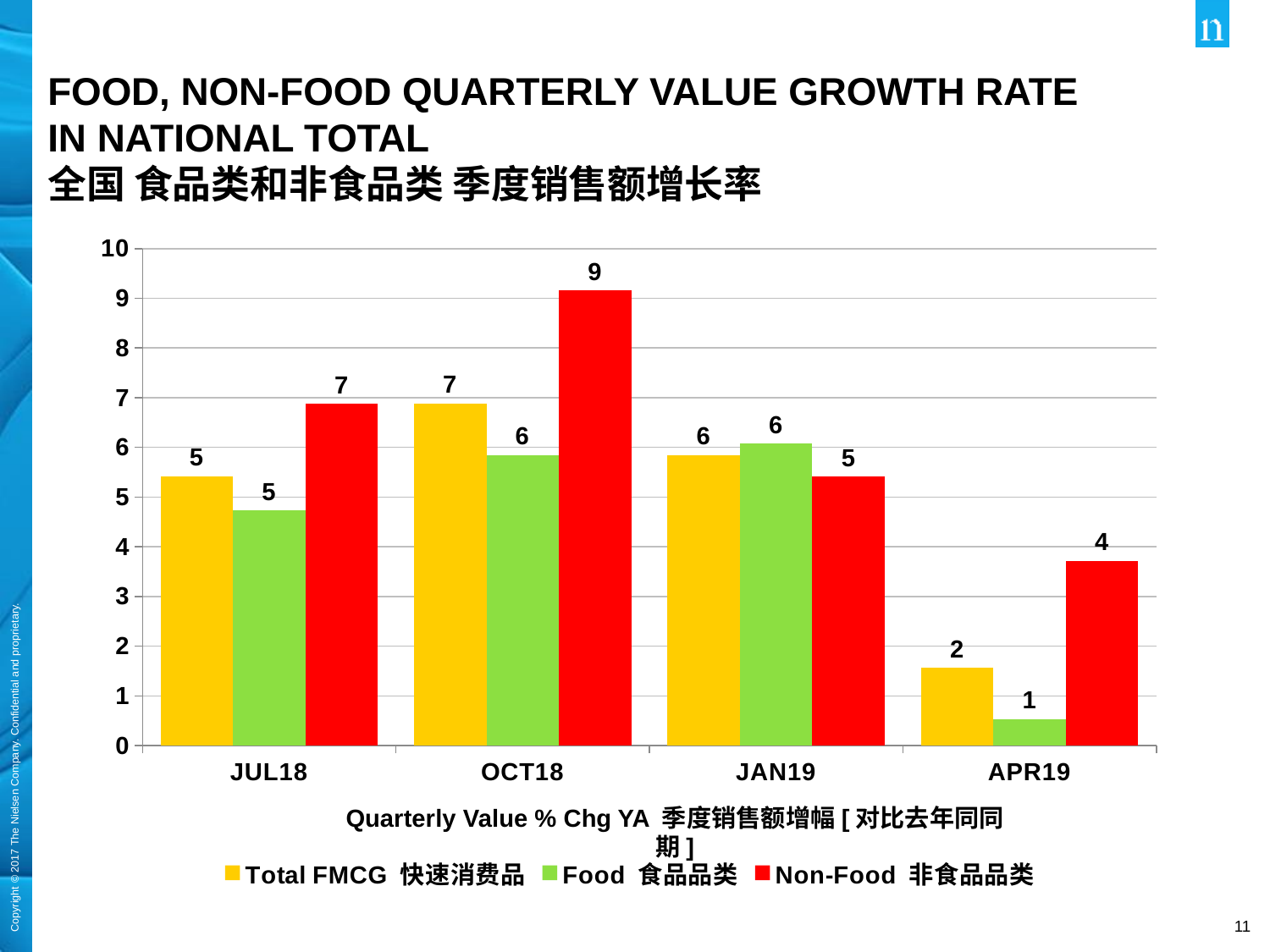

Food, Non-Food Quarterly Value Growth Rate
in National Total
全国 食品类和非食品类 季度销售额增长率

### Chart

| Category | Total FMCG 快速消费品 | Food 食品品类 | Non-Food 非食品品类 |
|---|---|---|---|
| JUL18 | 5.422910092 | 4.727631031 | 6.872882641 |
| OCT18 | 6.878736726 | 5.847232789 | 9.154753676 |
| JAN19 | 5.845714769 | 6.078409692 | 5.409226012 |
| APR19 | 1.566170273 | 0.532617131 | 3.71915407 |
Quarterly Value % Chg YA 季度销售额增幅[对比去年同同期]